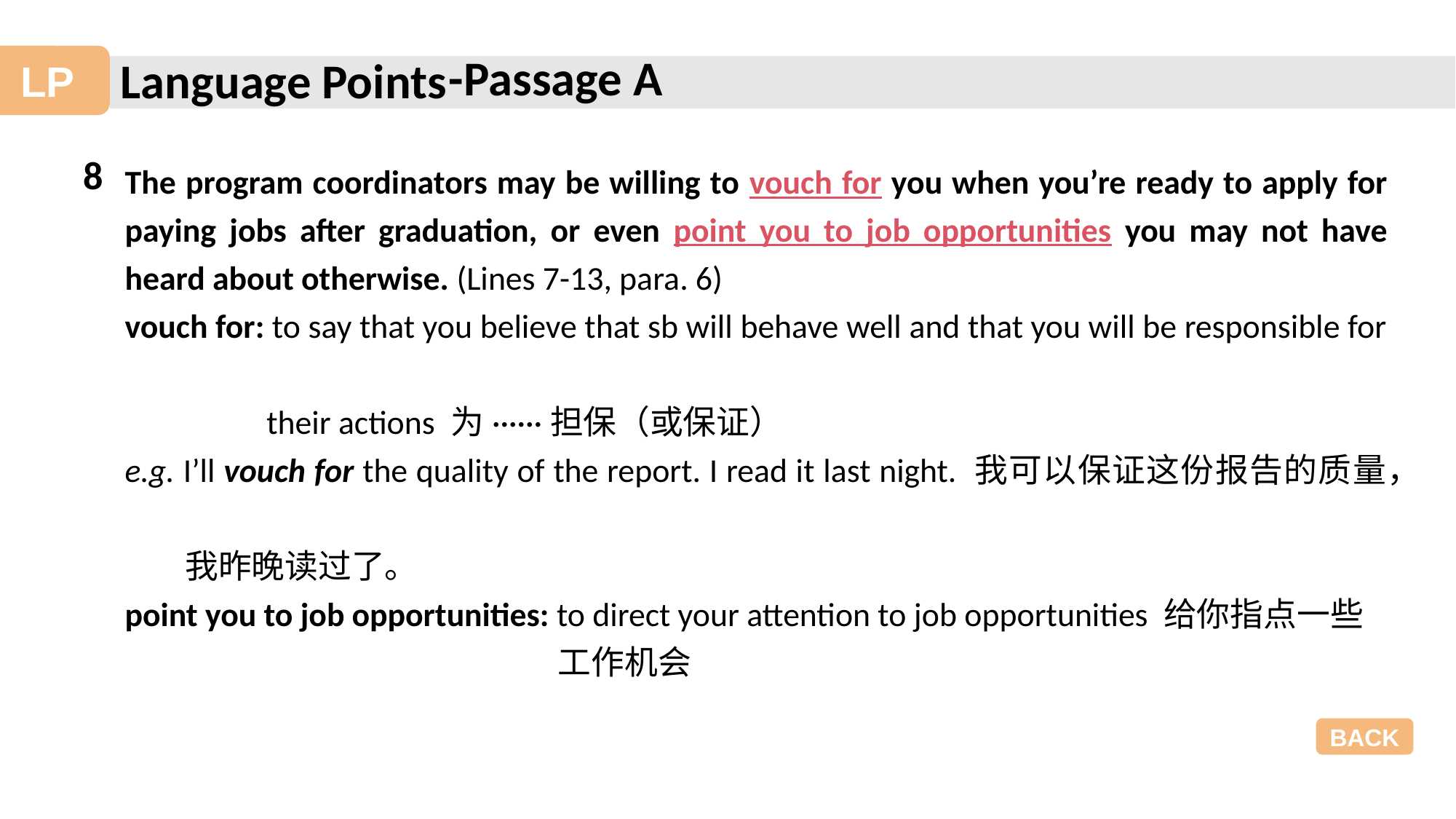

-Passage A
8
The program coordinators may be willing to vouch for you when you’re ready to apply for paying jobs after graduation, or even point you to job opportunities you may not have heard about otherwise. (Lines 7-13, para. 6)
vouch for: to say that you believe that sb will behave well and that you will be responsible for
                   their actions 为······担保（或保证）
e.g. I’ll vouch for the quality of the report. I read it last night. 我可以保证这份报告的质量，
       我昨晚读过了。
point you to job opportunities: to direct your attention to job opportunities 给你指点一些
                                                         工作机会

BACK